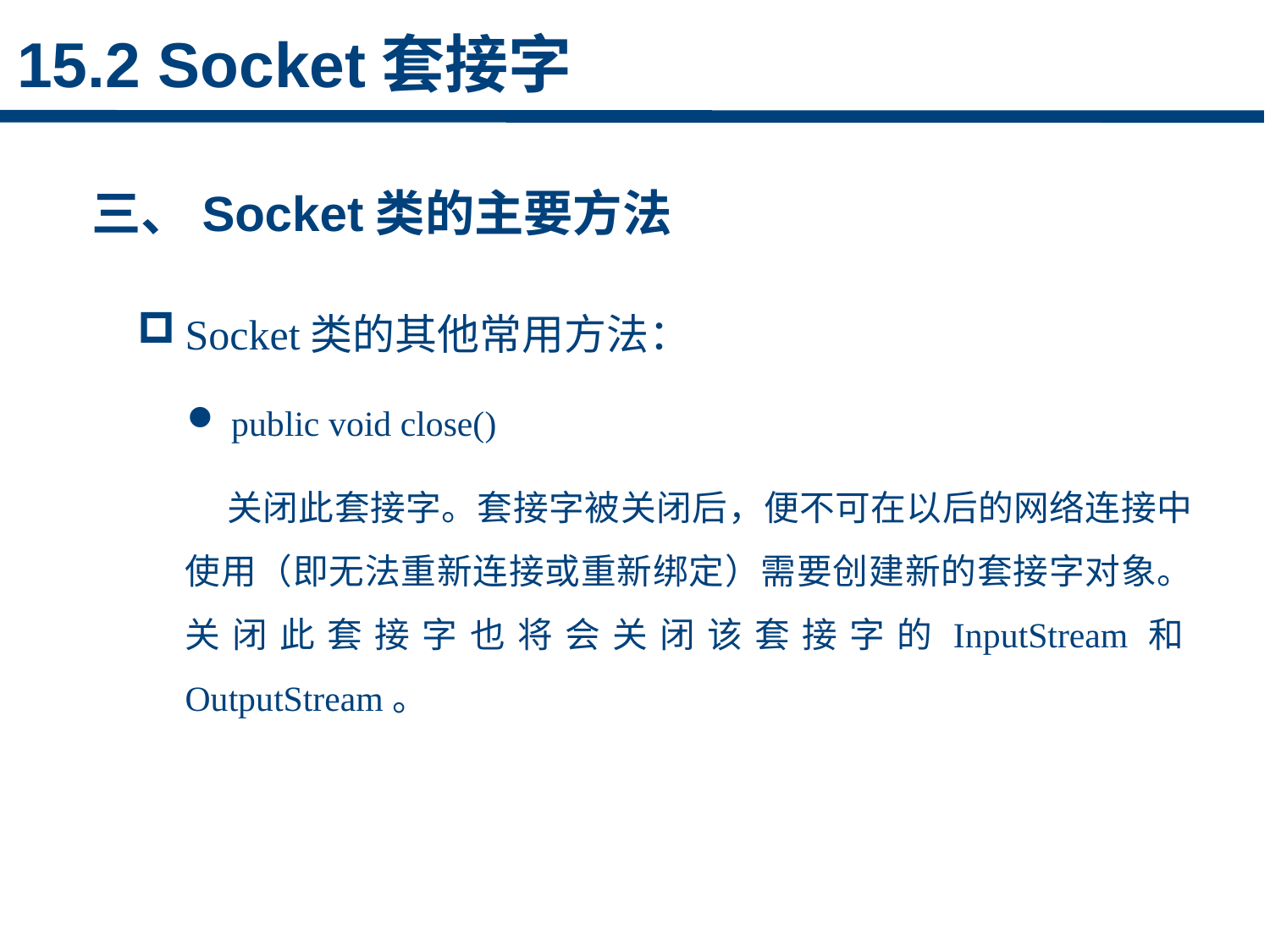

15.2 Socket套接字
三、Socket类的主要方法
点击添加文本
Socket类的其他常用方法：
 public void close()
    关闭此套接字。套接字被关闭后，便不可在以后的网络连接中使用（即无法重新连接或重新绑定）需要创建新的套接字对象。关闭此套接字也将会关闭该套接字的InputStream和OutputStream。
点击添加文本
点击添加文本
点击添加文本